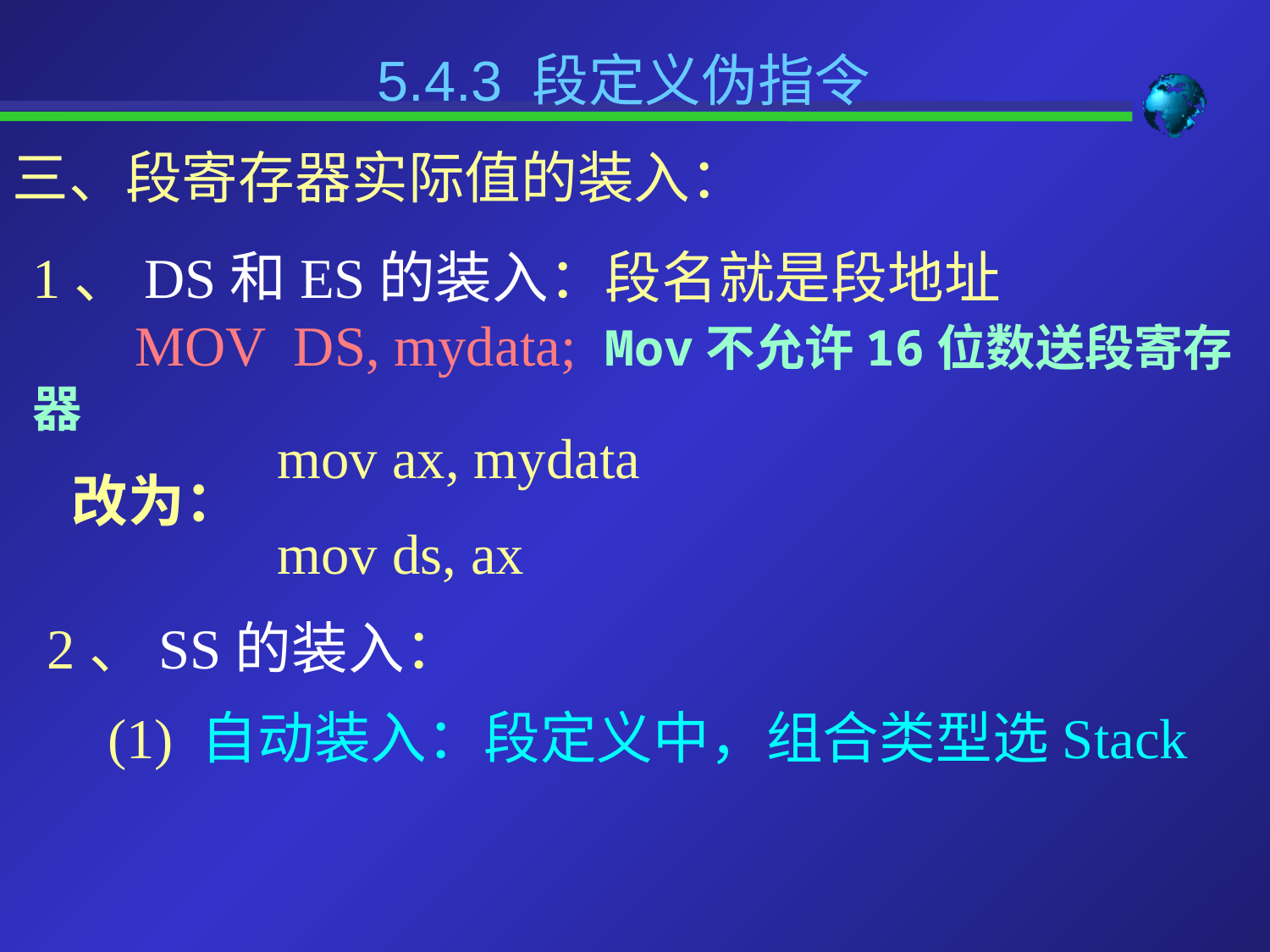

5.4.3 段定义伪指令
三、段寄存器实际值的装入：
1、DS和ES的装入：段名就是段地址
       MOV  DS, mydata;  Mov不允许16位数送段寄存器
  改为：
mov ax, mydata
mov ds, ax
2、SS的装入：
(1) 自动装入：段定义中，组合类型选Stack
48